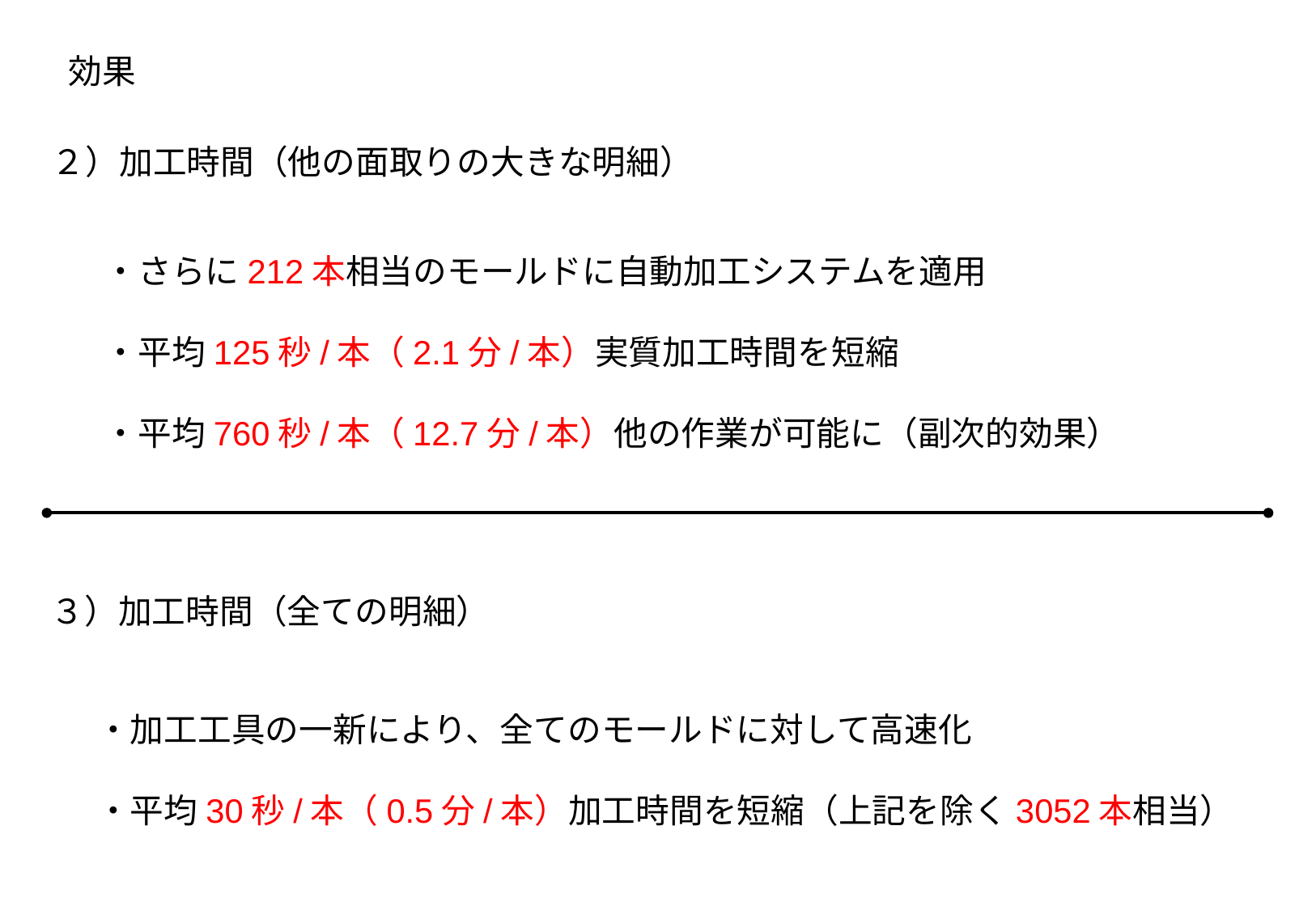

効果
２）加工時間（他の面取りの大きな明細）
　　・さらに212本相当のモールドに自動加工システムを適用
　　・平均125秒/本（2.1分/本）実質加工時間を短縮
　　・平均760秒/本（12.7分/本）他の作業が可能に（副次的効果）
３）加工時間（全ての明細）
　　・加工工具の一新により、全てのモールドに対して高速化
　　・平均30秒/本（0.5分/本）加工時間を短縮（上記を除く3052本相当）